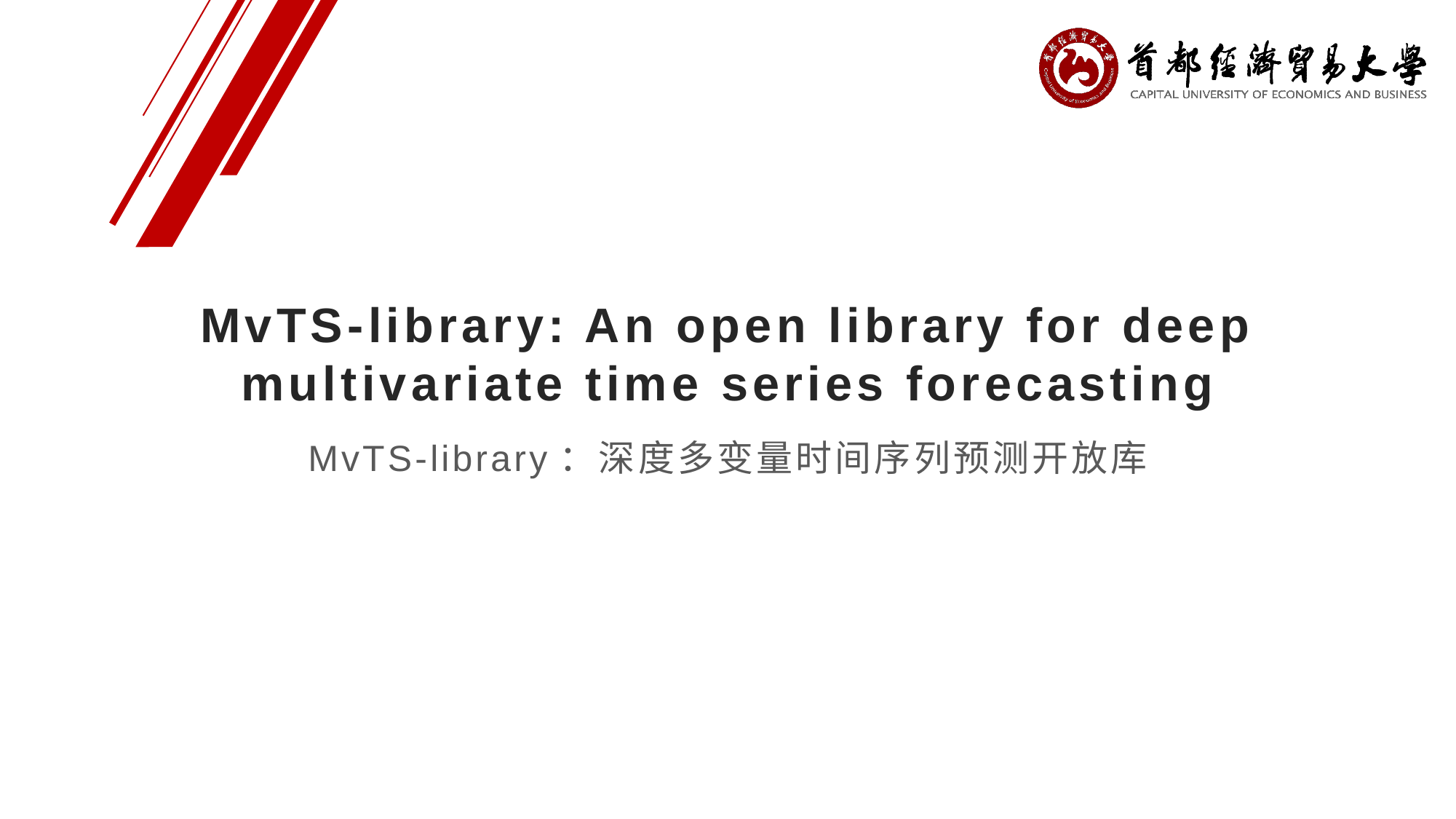

# MvTS-library: An open library for deep multivariate time series forecasting
MvTS-library：深度多变量时间序列预测开放库